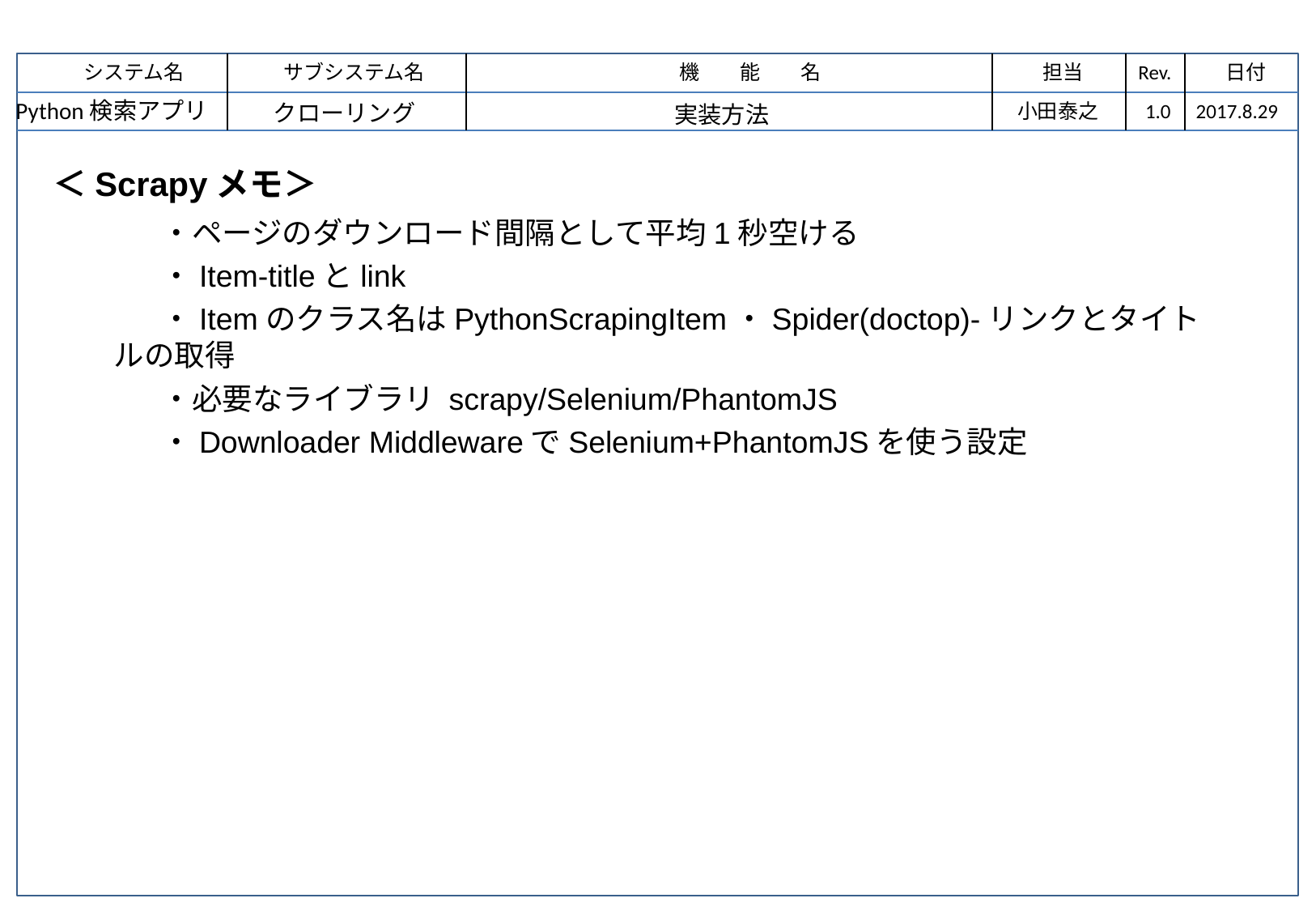

Python検索アプリ
クローリング
小田泰之
1.0
2017.8.29
実装方法
＜Scrapyメモ＞
・ページのダウンロード間隔として平均1秒空ける
・Item-titleとlink
・Itemのクラス名はPythonScrapingItem・Spider(doctop)-リンクとタイトルの取得
・必要なライブラリ scrapy/Selenium/PhantomJS
・Downloader MiddlewareでSelenium+PhantomJSを使う設定